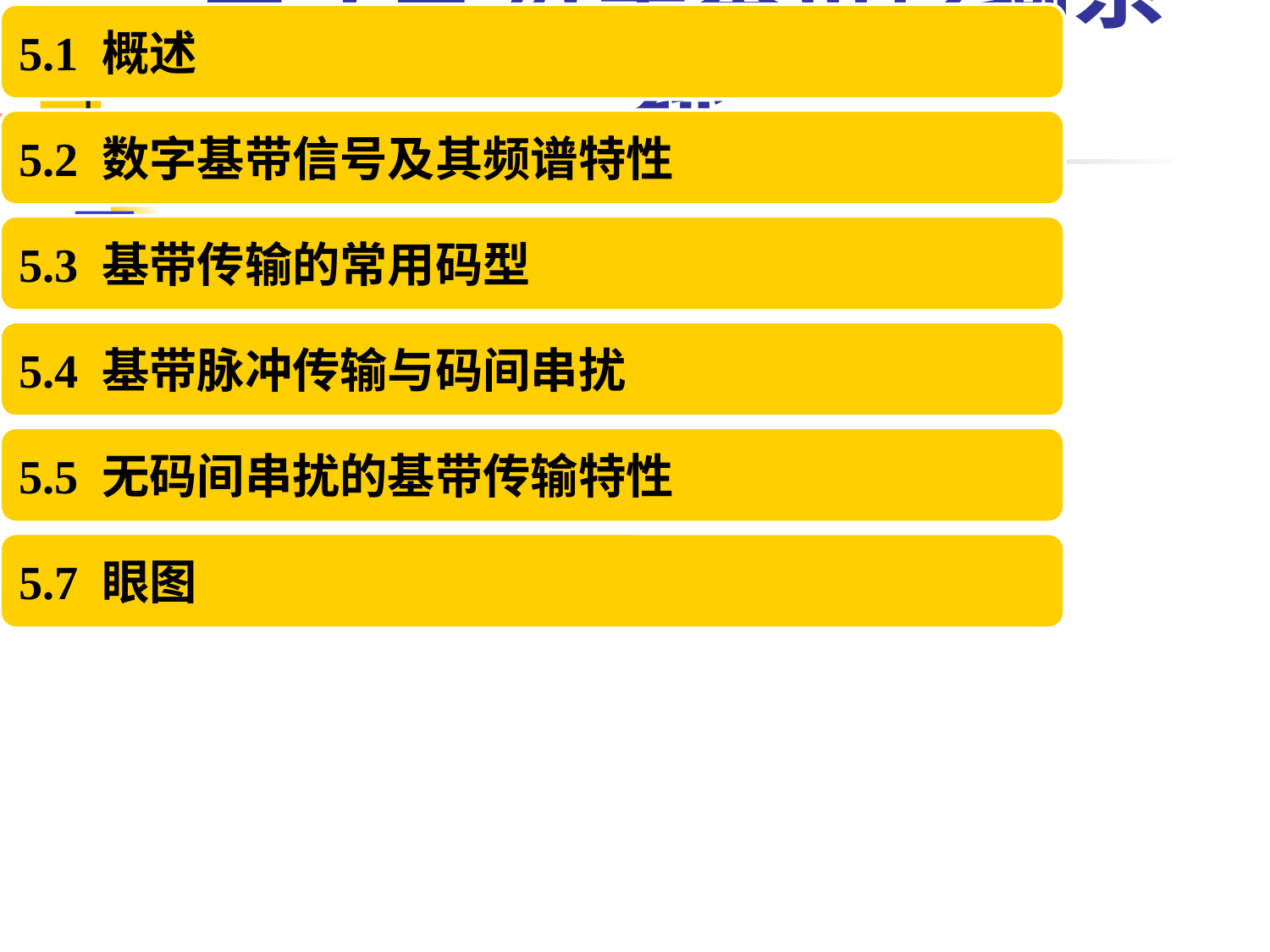

第5章 数字基带传输系统
5.1 概述
5.2 数字基带信号及其频谱特性
5.3 基带传输的常用码型
5.4 基带脉冲传输与码间串扰
5.5 无码间串扰的基带传输特性
5.7 眼图

1